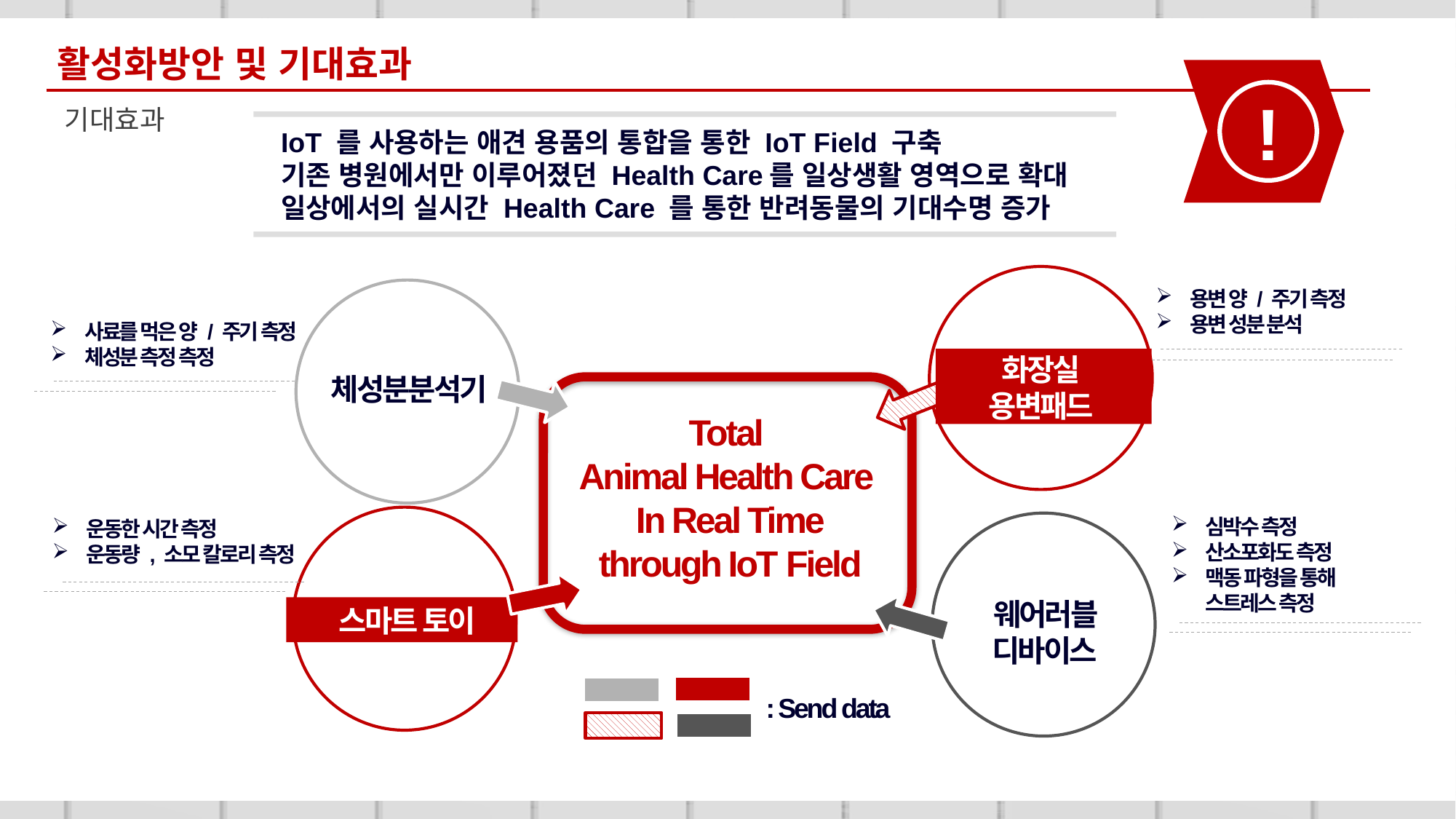

활성화방안 및 기대효과

!
기대효과

IoT 를 사용하는 애견 용품의 통합을 통한 IoT Field 구축
기존 병원에서만 이루어졌던 Health Care를 일상생활 영역으로 확대
일상에서의 실시간 Health Care 를 통한 반려동물의 기대수명 증가

용변 양 / 주기 측정
용변 성분 분석

사료를 먹은 양 / 주기 측정
체성분 측정 측정

화장실
용변패드

체성분분석기

Total
Animal Health Care
In Real Time
through IoT Field

!

심박수 측정
산소포화도 측정
맥동 파형을 통해 스트레스 측정

운동한 시간 측정
운동량 , 소모 칼로리 측정

웨어러블 디바이스
스마트 토이

: Send data